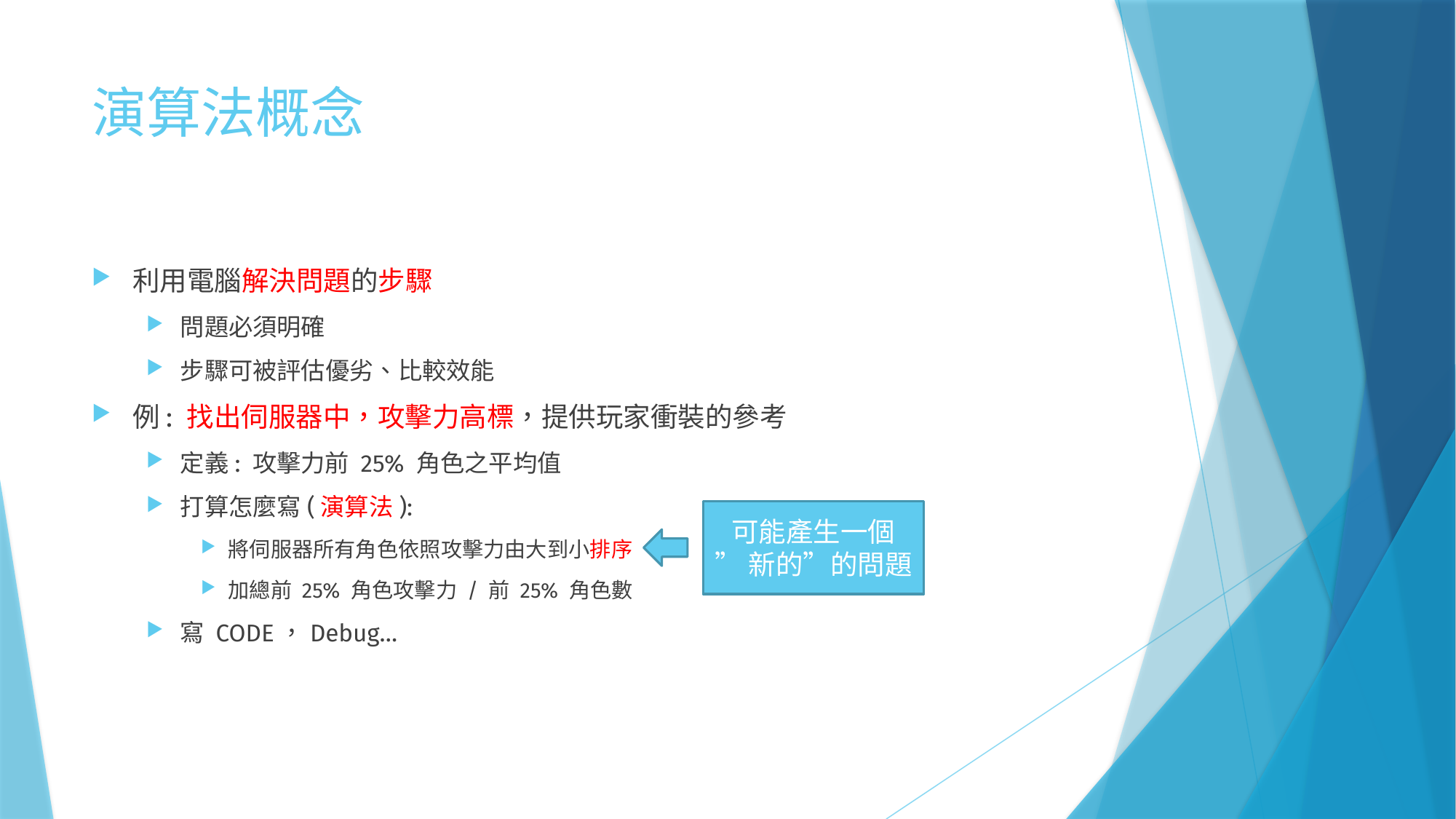

# 演算法概念
利用電腦解決問題的步驟
問題必須明確
步驟可被評估優劣、比較效能
例: 找出伺服器中，攻擊力高標，提供玩家衝裝的參考
定義: 攻擊力前 25% 角色之平均值
打算怎麼寫(演算法):
將伺服器所有角色依照攻擊力由大到小排序
加總前 25% 角色攻擊力 / 前 25% 角色數
寫 CODE，Debug…
可能產生一個
”新的”的問題